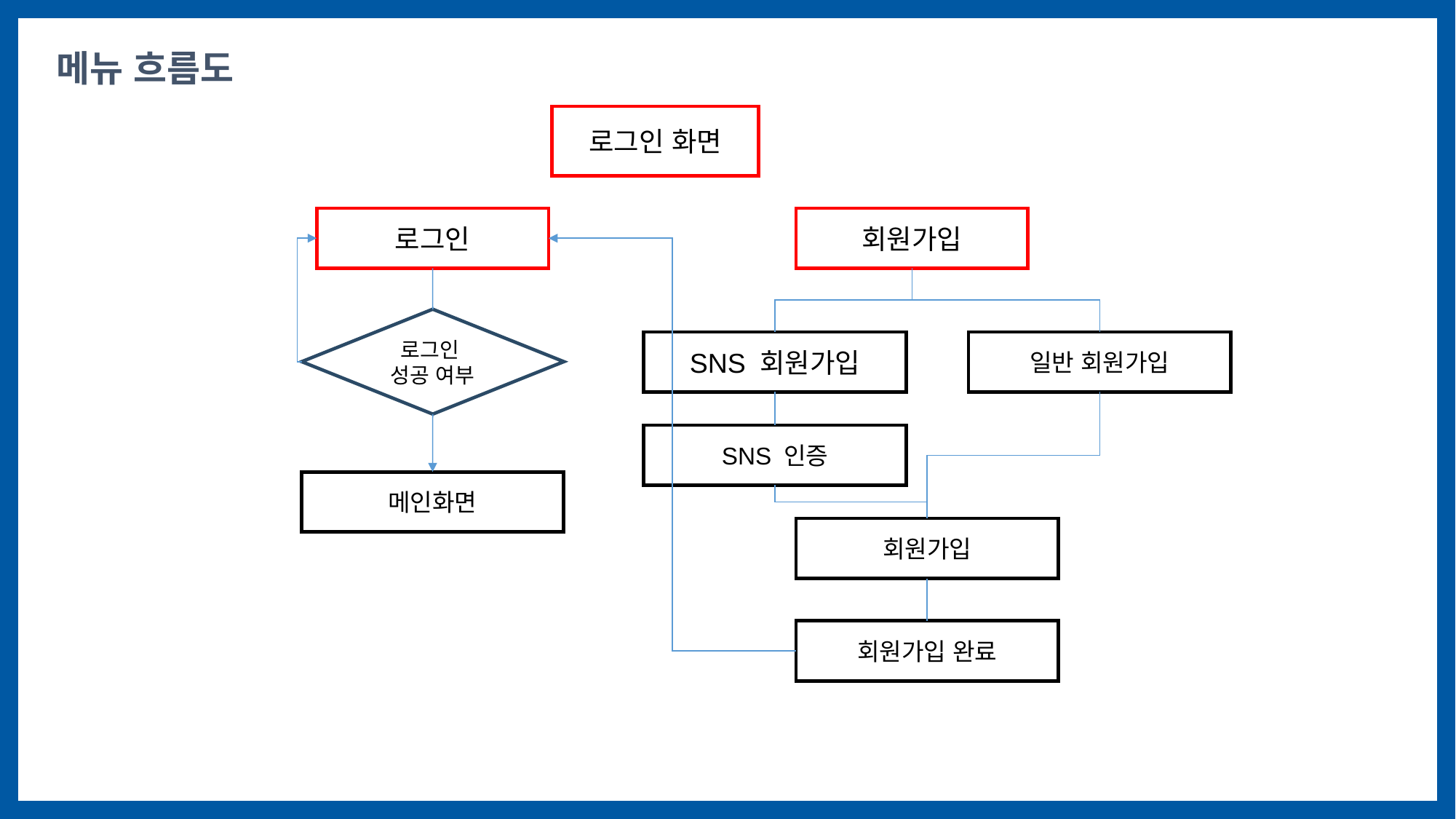

메뉴 흐름도
로그인 화면
로그인
회원가입
로그인
성공 여부
SNS 회원가입
일반 회원가입
SNS 인증
메인화면
회원가입
회원가입 완료